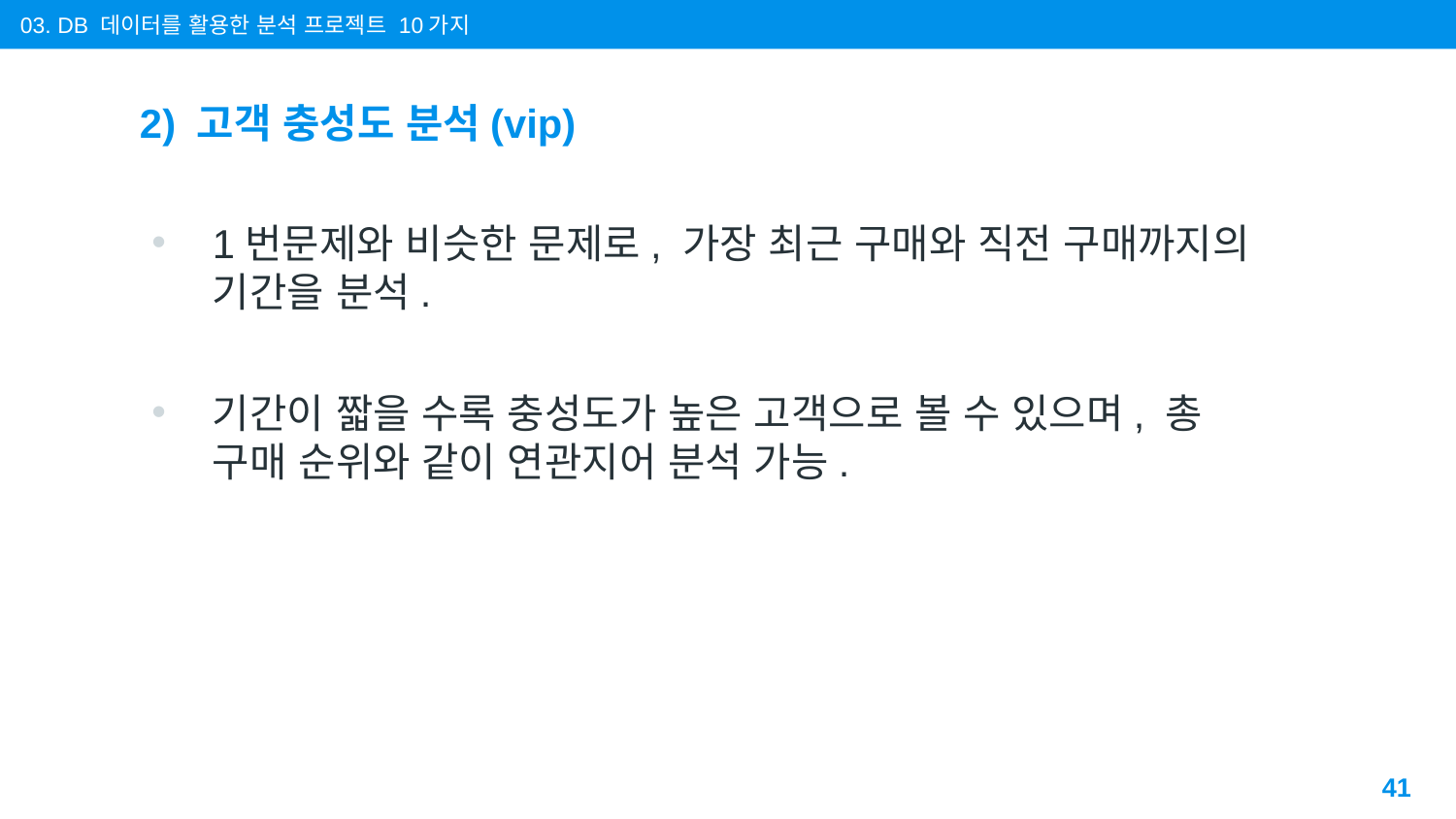

03. DB 데이터를 활용한 분석 프로젝트 10가지
# 2) 고객 충성도 분석(vip)
1번문제와 비슷한 문제로, 가장 최근 구매와 직전 구매까지의 기간을 분석.

기간이 짧을 수록 충성도가 높은 고객으로 볼 수 있으며, 총 구매 순위와 같이 연관지어 분석 가능.
41